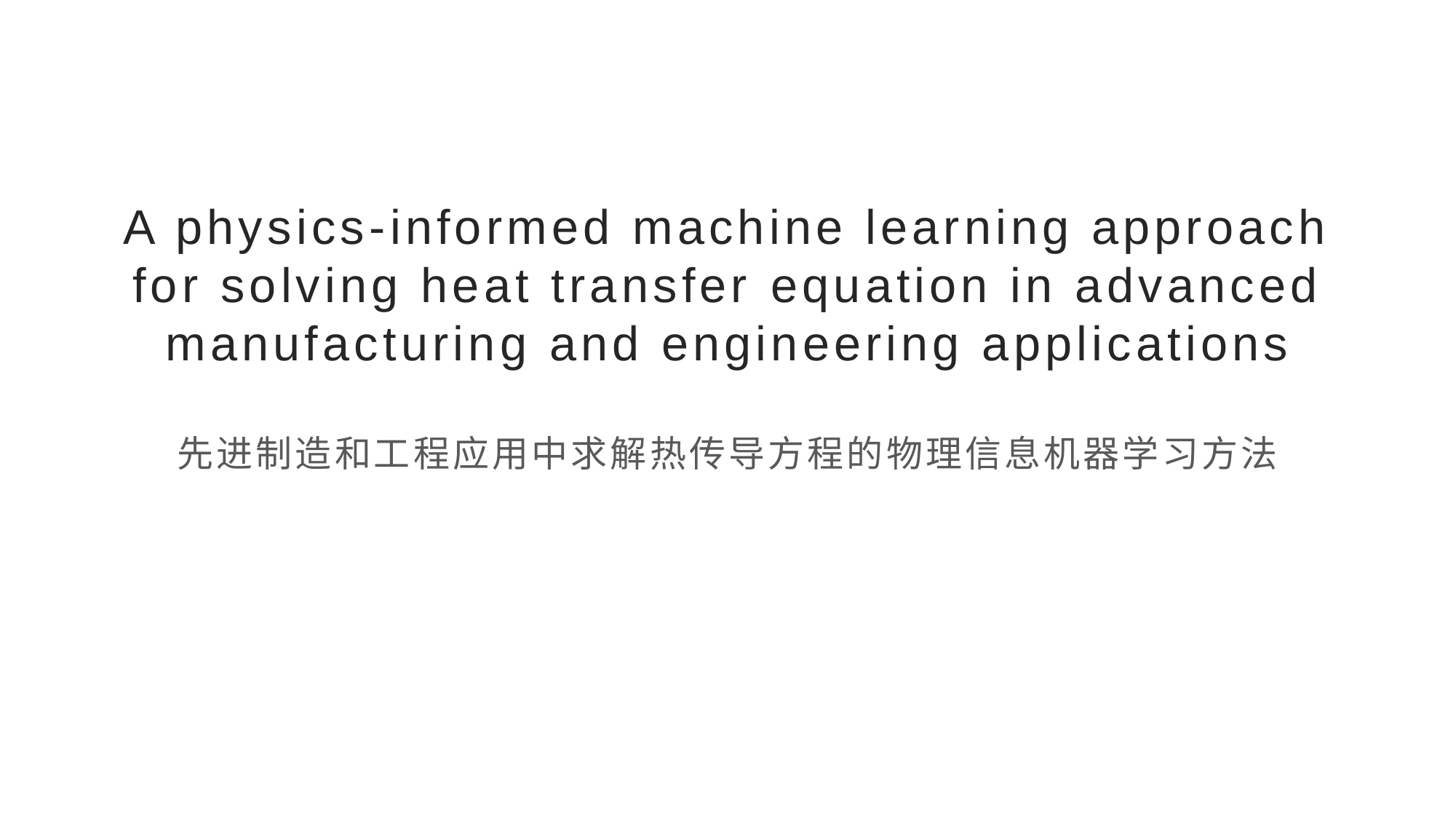

# A physics-informed machine learning approach for solving heat transfer equation in advanced manufacturing and engineering applications
先进制造和工程应用中求解热传导方程的物理信息机器学习方法